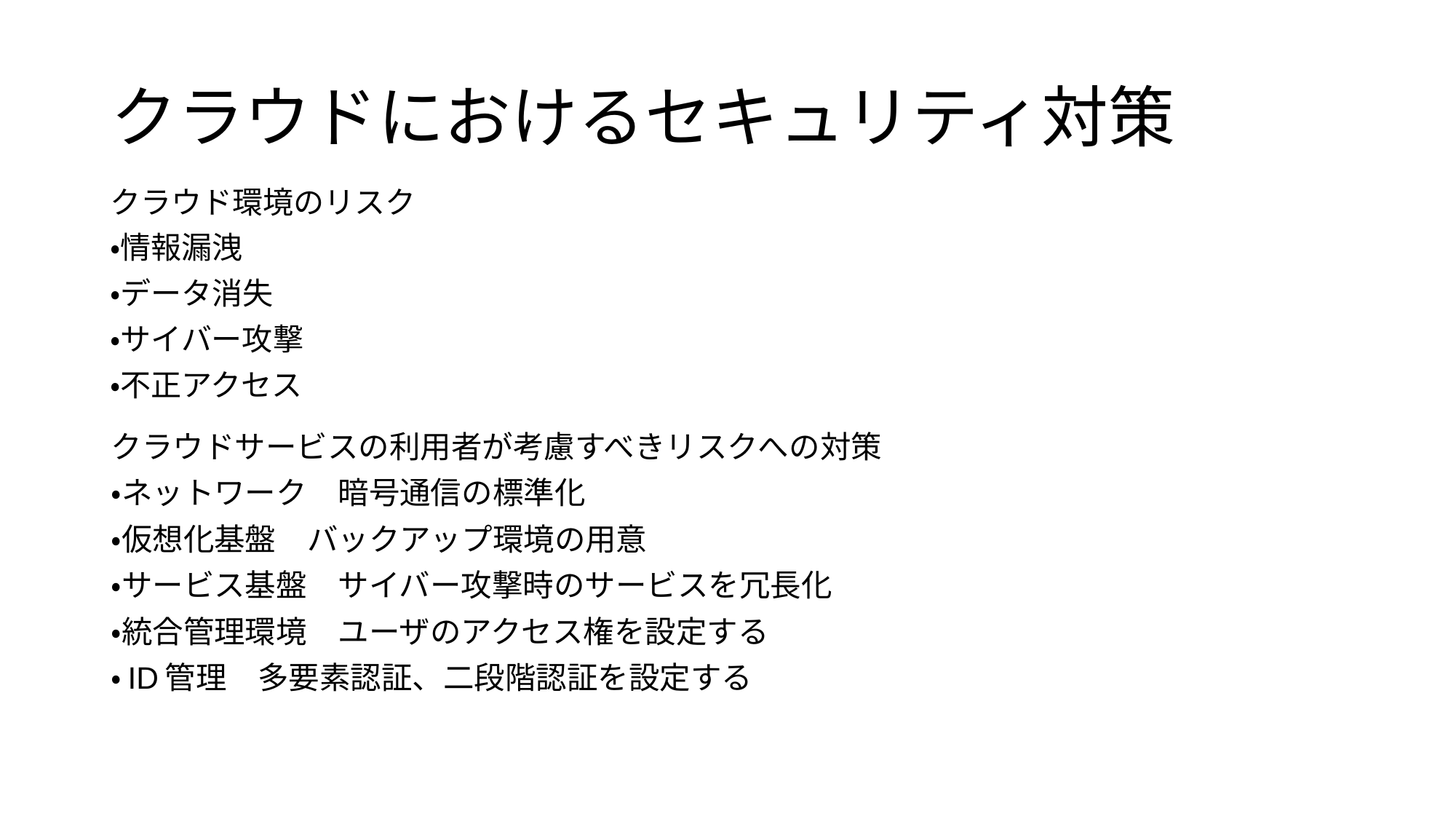

# クラウドにおけるセキュリティ対策
クラウド環境のリスク
・情報漏洩
・データ消失
・サイバー攻撃
・不正アクセス

クラウドサービスの利用者が考慮すべきリスクへの対策
・ネットワーク　暗号通信の標準化
・仮想化基盤　バックアップ環境の用意
・サービス基盤　サイバー攻撃時のサービスを冗長化
・統合管理環境　ユーザのアクセス権を設定する
・ID管理　多要素認証、二段階認証を設定する